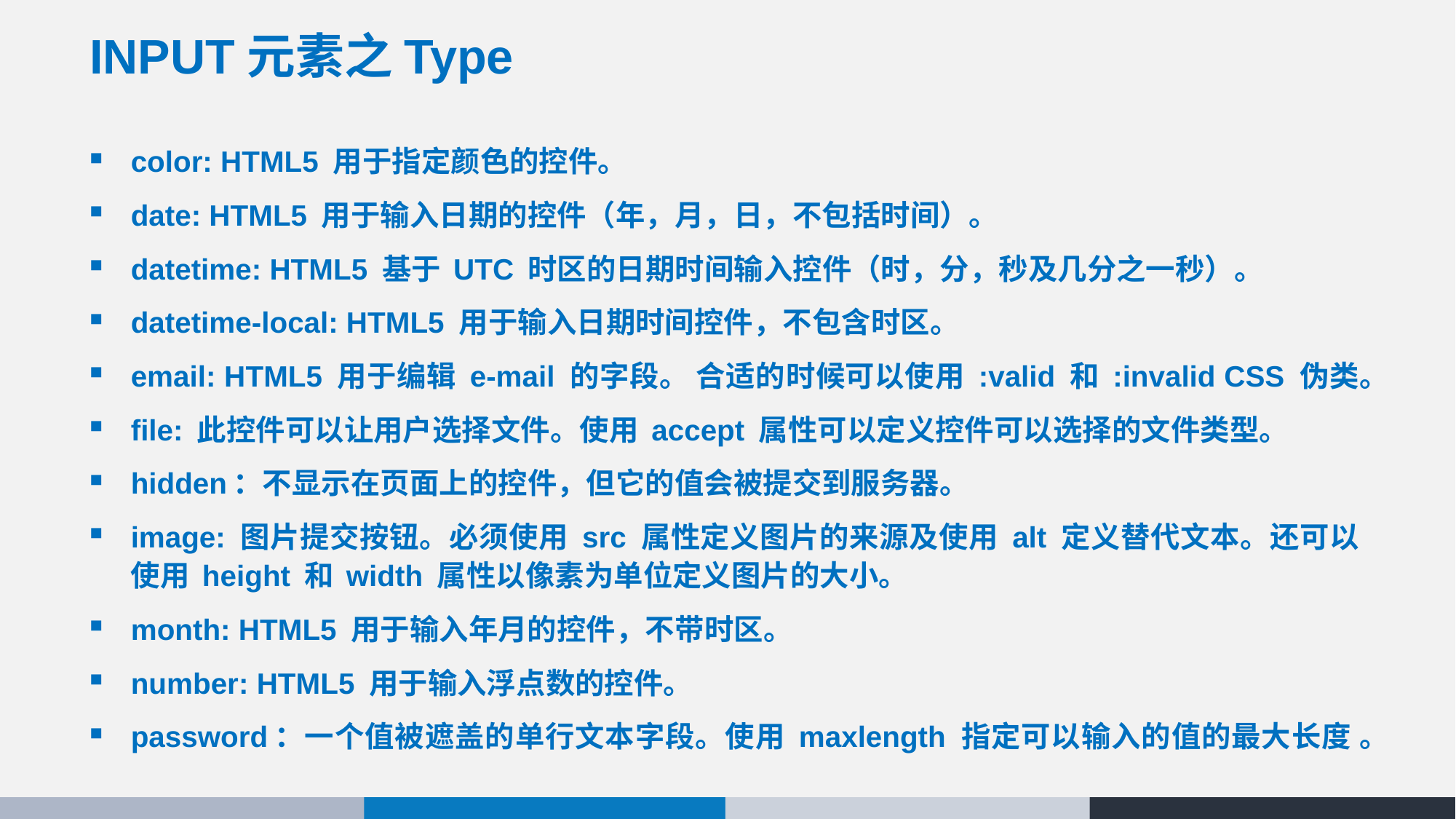

# INPUT元素之Type
color: HTML5 用于指定颜色的控件。
date: HTML5 用于输入日期的控件（年，月，日，不包括时间）。
datetime: HTML5 基于 UTC 时区的日期时间输入控件（时，分，秒及几分之一秒）。
datetime-local: HTML5 用于输入日期时间控件，不包含时区。
email: HTML5 用于编辑 e-mail 的字段。 合适的时候可以使用 :valid 和 :invalid CSS 伪类。
file: 此控件可以让用户选择文件。使用 accept 属性可以定义控件可以选择的文件类型。
hidden：不显示在页面上的控件，但它的值会被提交到服务器。
image: 图片提交按钮。必须使用 src 属性定义图片的来源及使用 alt 定义替代文本。还可以使用 height 和 width 属性以像素为单位定义图片的大小。
month: HTML5 用于输入年月的控件，不带时区。
number: HTML5 用于输入浮点数的控件。
password：一个值被遮盖的单行文本字段。使用 maxlength 指定可以输入的值的最大长度 。